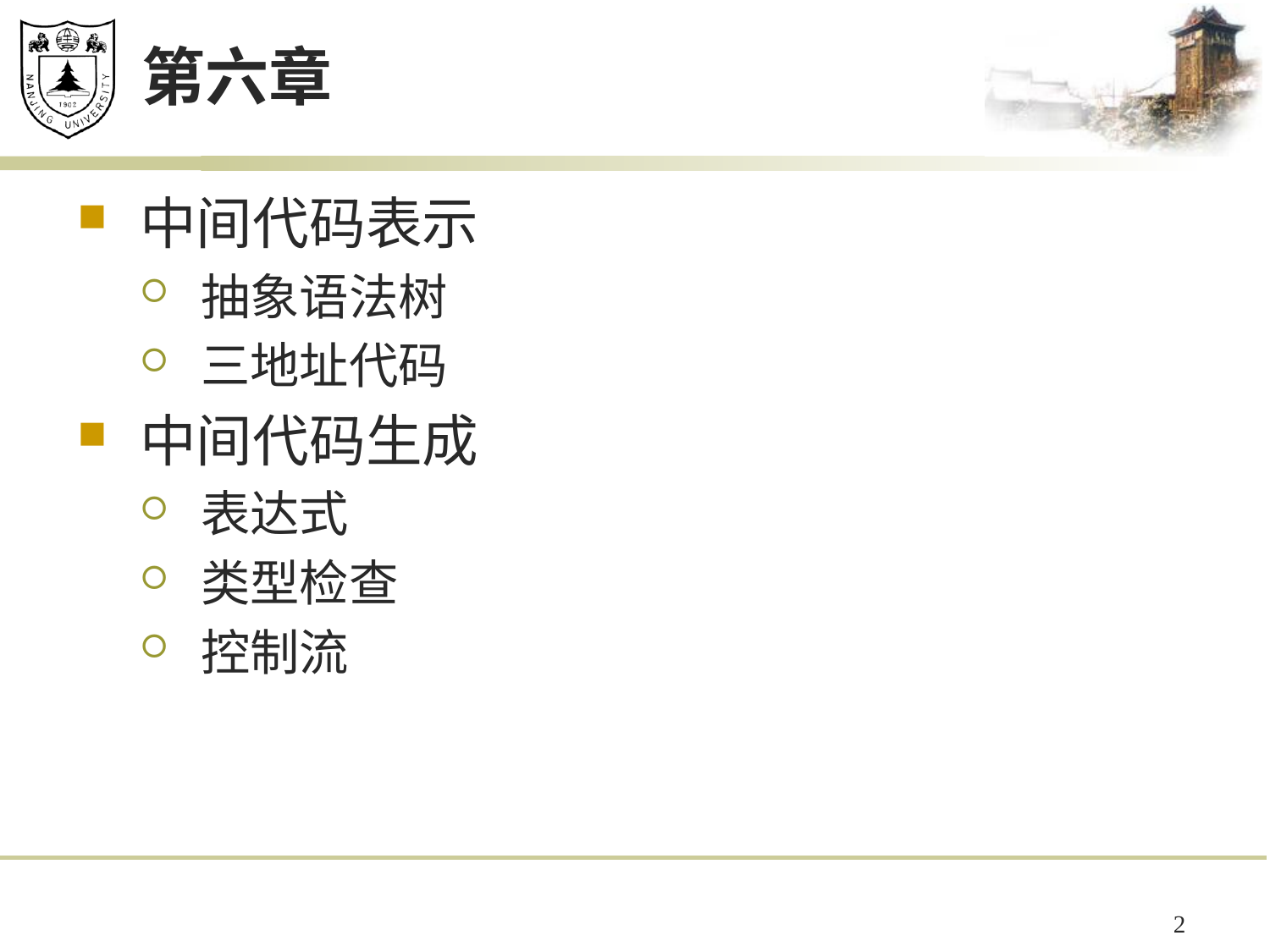

# 第六章
中间代码表示
抽象语法树
三地址代码
中间代码生成
表达式
类型检查
控制流